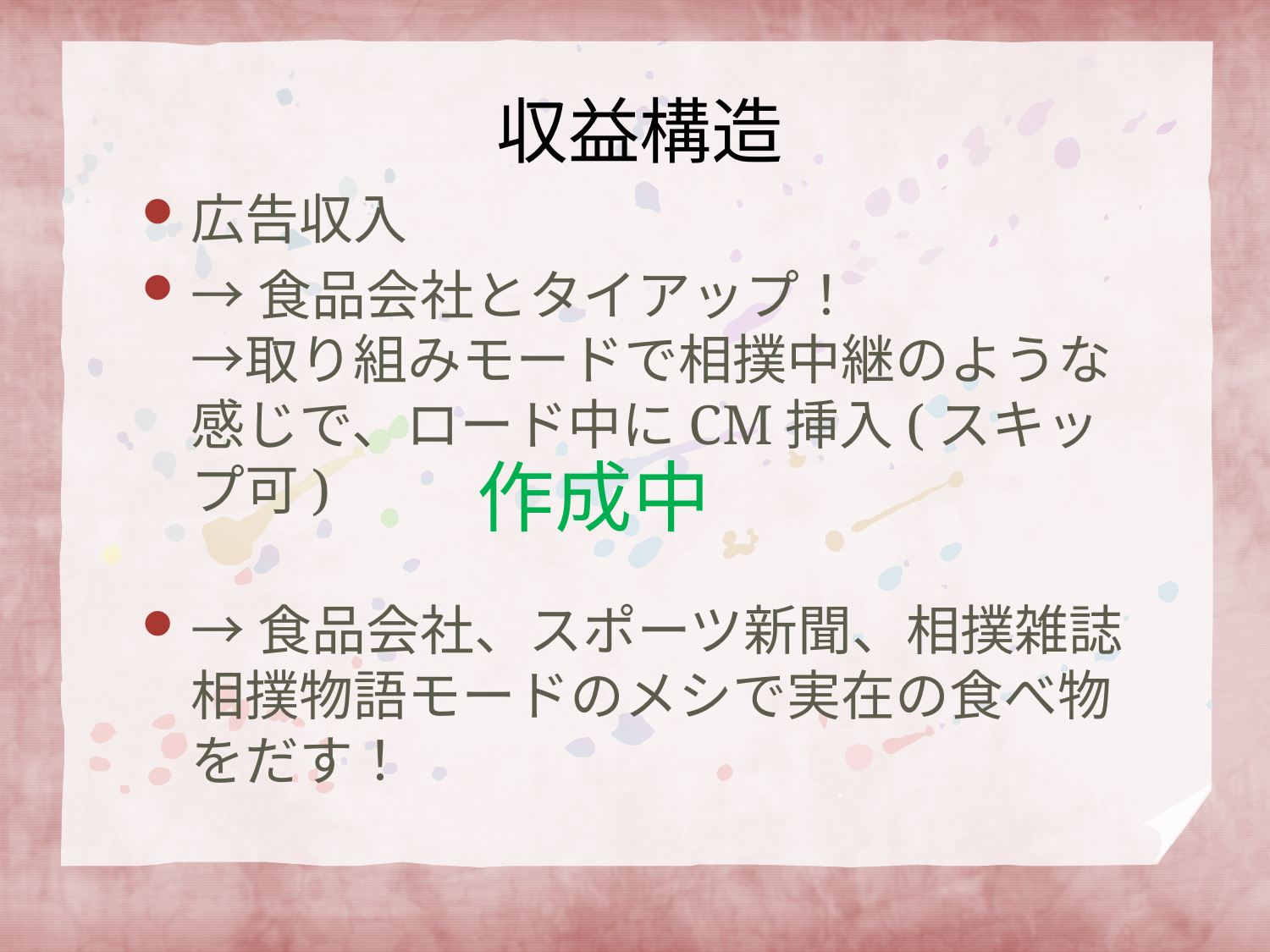

# 収益構造
広告収入
→食品会社とタイアップ！
→取り組みモードで相撲中継のような感じで、ロード中にCM挿入(スキップ可)
→食品会社、スポーツ新聞、相撲雑誌
相撲物語モードのメシで実在の食べ物をだす！
作成中